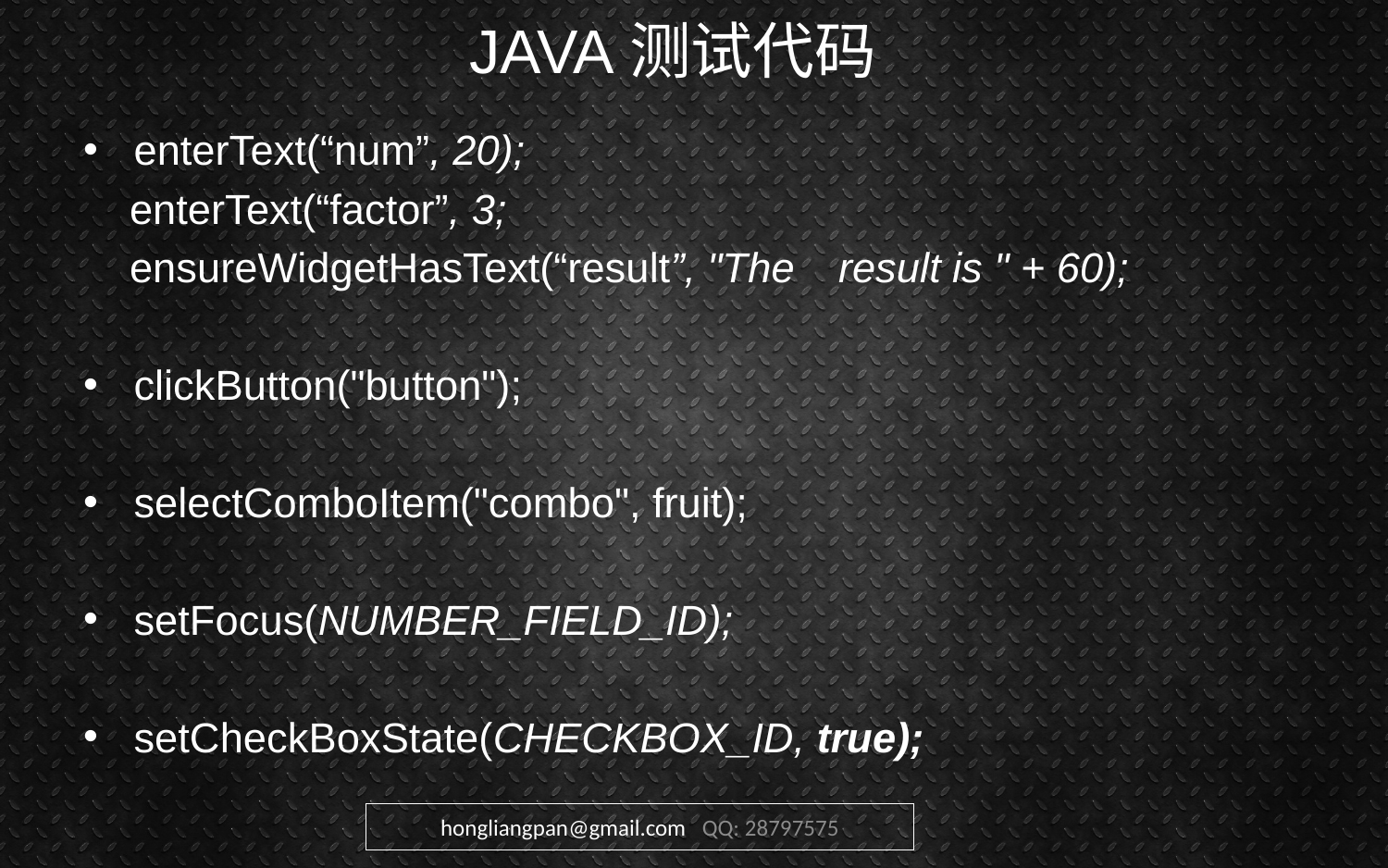

# JAVA测试代码
enterText(“num”, 20);
    enterText(“factor”, 3;
    ensureWidgetHasText(“result”, "The 	result is " + 60);

clickButton("button");

selectComboItem("combo", fruit);

setFocus(NUMBER_FIELD_ID);

setCheckBoxState(CHECKBOX_ID, true);